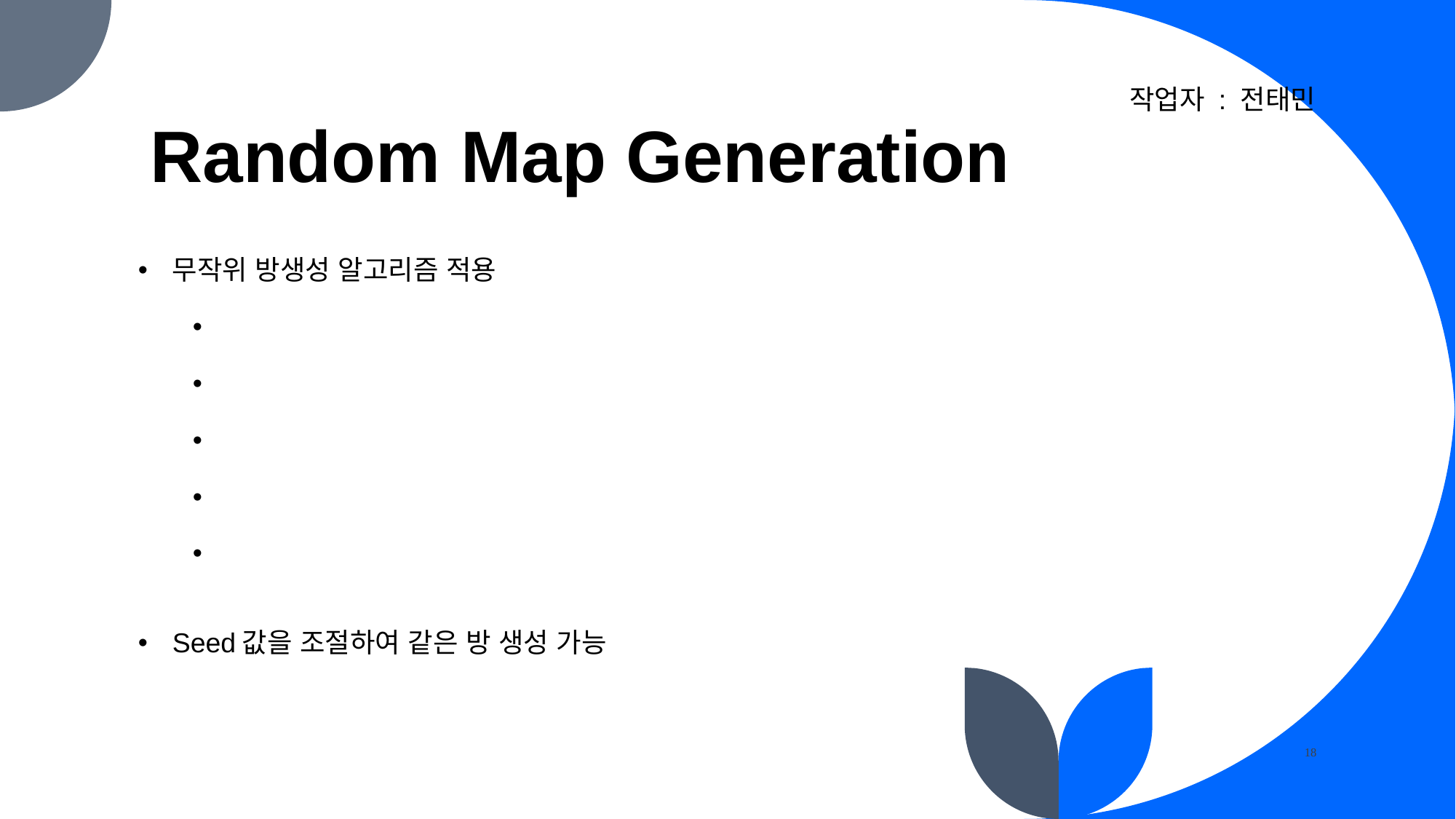

# Random Map Generation
작업자 : 전태민

무작위 방생성 알고리즘 적용
무작위 위치 설정
좌표 Grid화
그려질 방 샘플 제작
통로 연결 기능 구현
몬스터, Player, 상호가능 오브젝트 등 배치

Seed값을 조절하여 같은 방 생성 가능

18